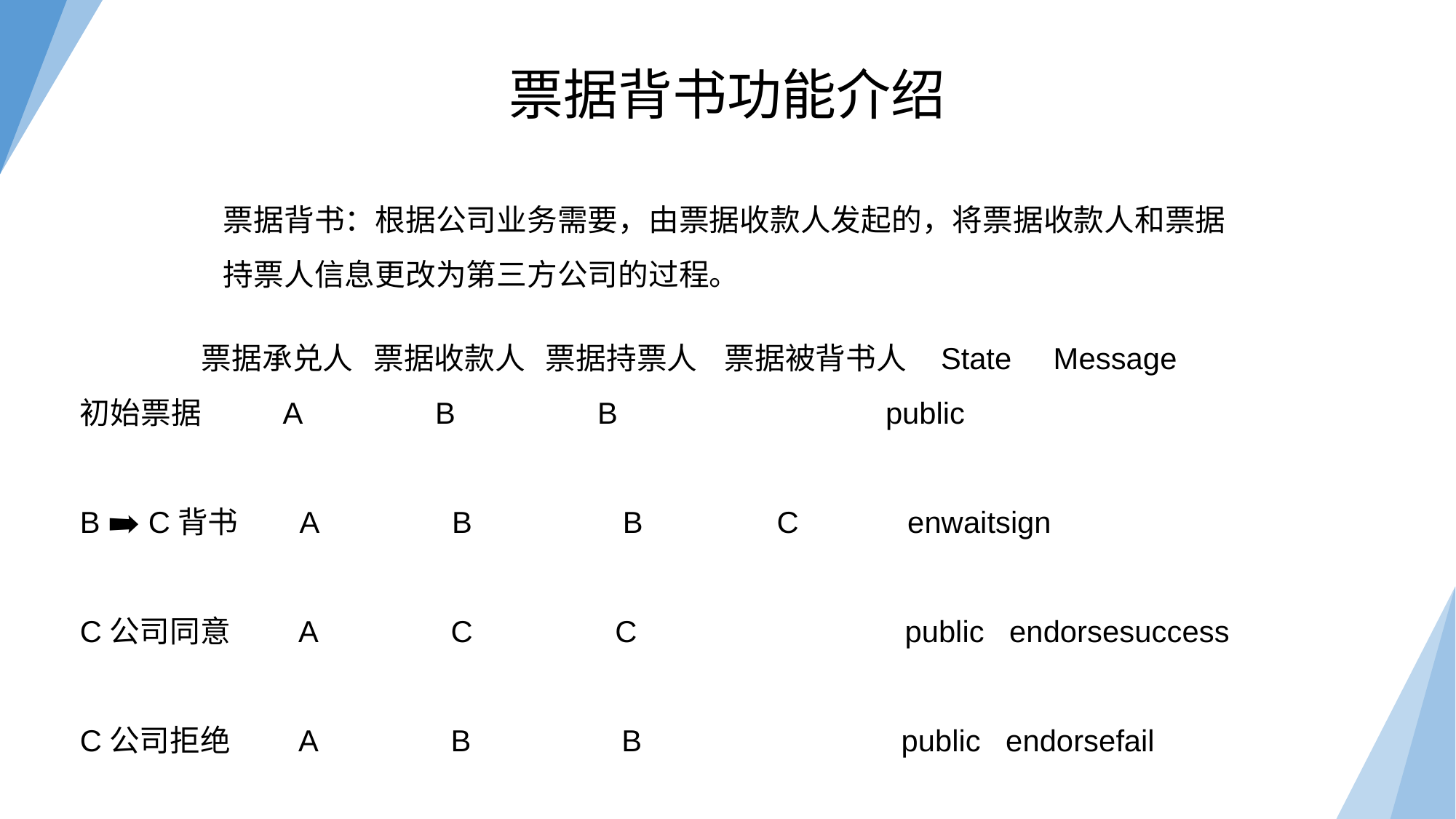

票据背书功能介绍
票据背书：根据公司业务需要，由票据收款人发起的，将票据收款人和票据持票人信息更改为第三方公司的过程。

输入小标题
                 票据承兑人   票据收款人   票据持票人    票据被背书人    State     Message
初始票据           A                B                 B                                public

B ➡️ C背书        A                B                  B                C             enwaitsign

C公司同意         A                C                 C                                public   endorsesuccess

C公司拒绝         A                B                  B                               public   endorsefail